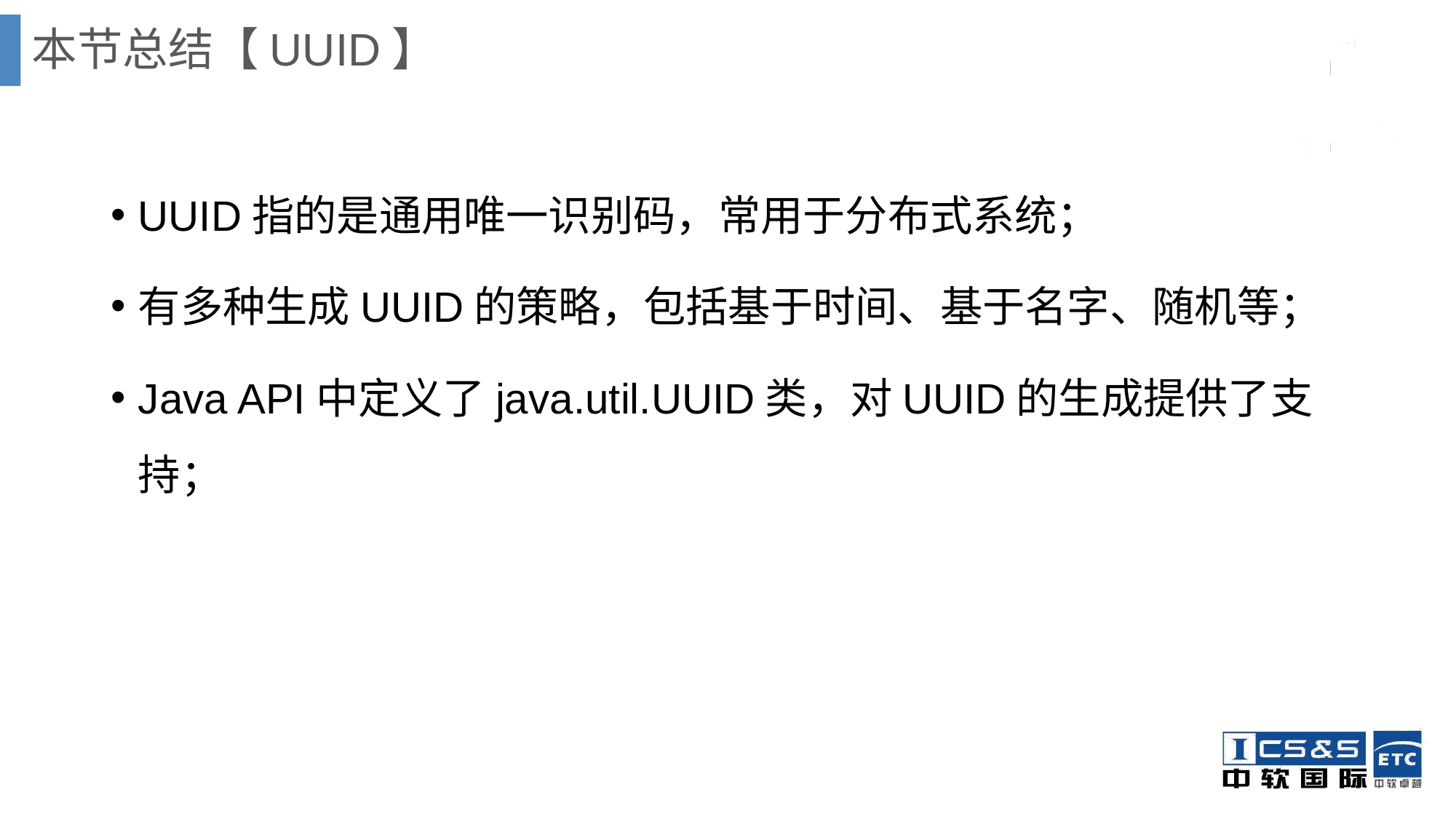

# 本节总结【UUID】
UUID指的是通用唯一识别码，常用于分布式系统；
有多种生成UUID的策略，包括基于时间、基于名字、随机等；
Java API中定义了java.util.UUID类，对UUID的生成提供了支持；